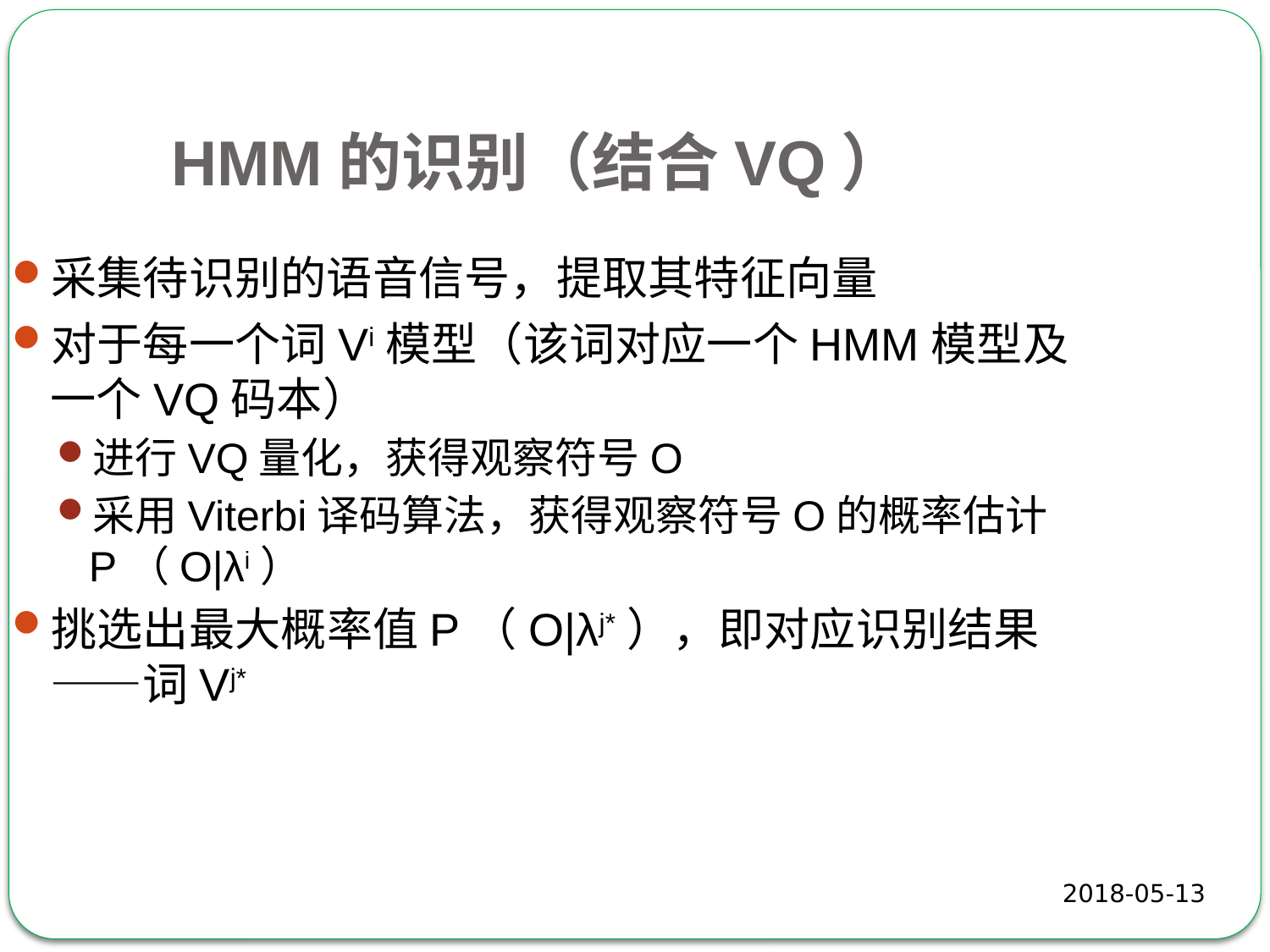

HMM的识别（结合VQ）
采集待识别的语音信号，提取其特征向量
对于每一个词Vi模型（该词对应一个HMM模型及一个VQ码本）
进行VQ量化，获得观察符号O
采用Viterbi译码算法，获得观察符号O的概率估计P（O|λi）
挑选出最大概率值P（O|λj*），即对应识别结果——词Vj*
2018-05-13